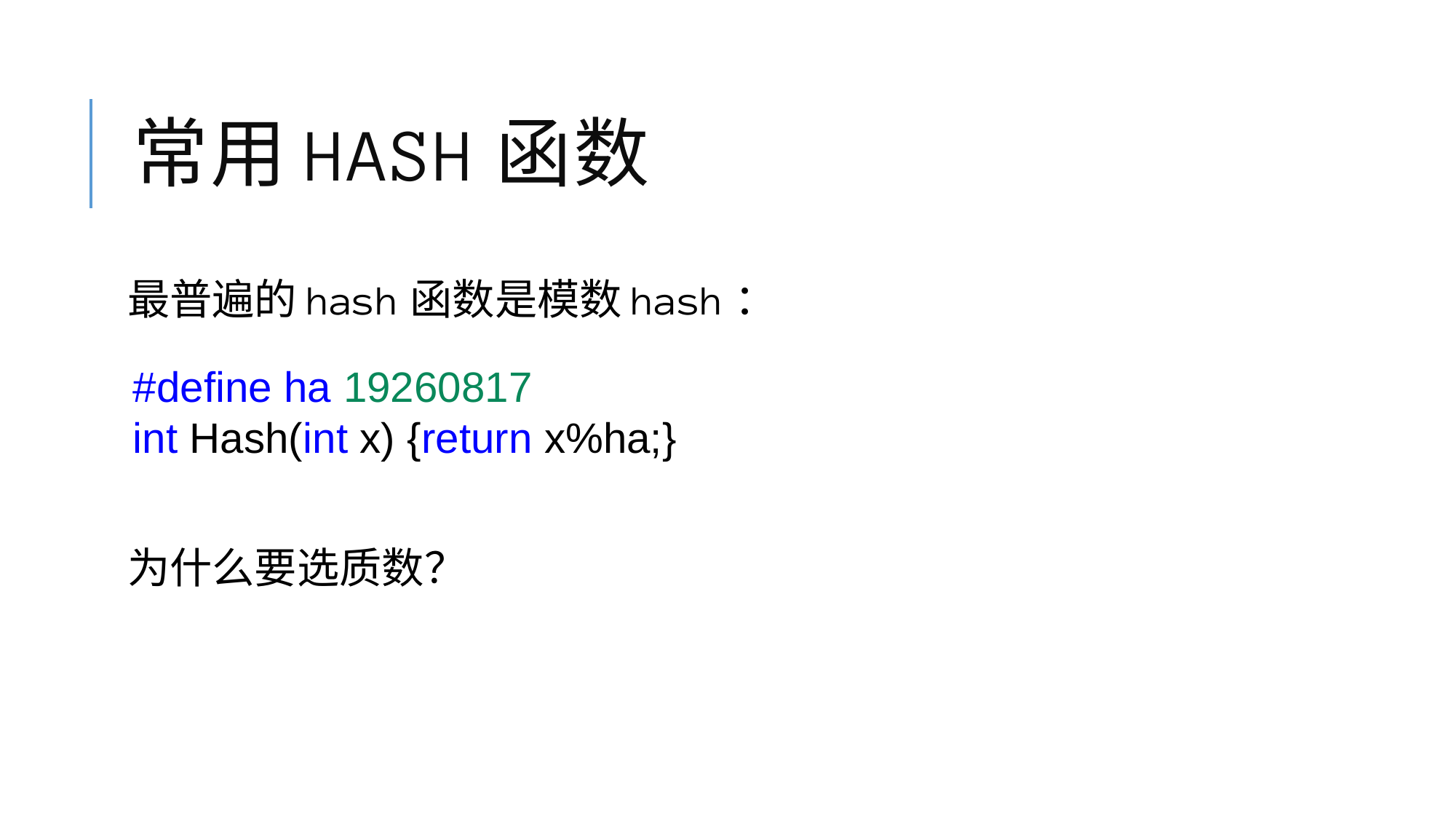

# 常用hash函数
最普遍的hash函数是模数hash：

为什么要选质数？
#define ha 19260817
int Hash(int x) {return x%ha;}